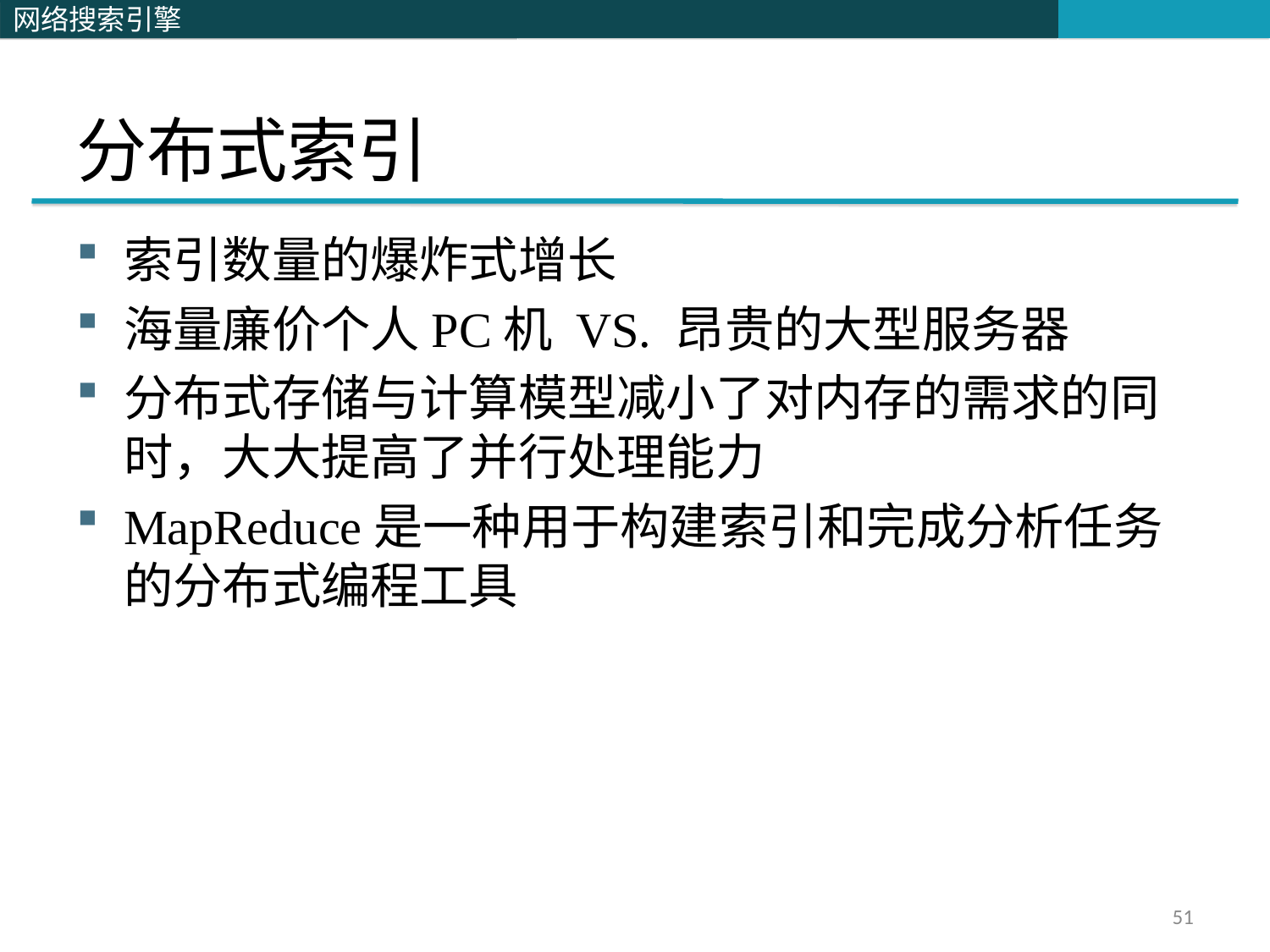

# 分布式索引
索引数量的爆炸式增长
海量廉价个人PC机 VS. 昂贵的大型服务器
分布式存储与计算模型减小了对内存的需求的同时，大大提高了并行处理能力
MapReduce是一种用于构建索引和完成分析任务的分布式编程工具
51